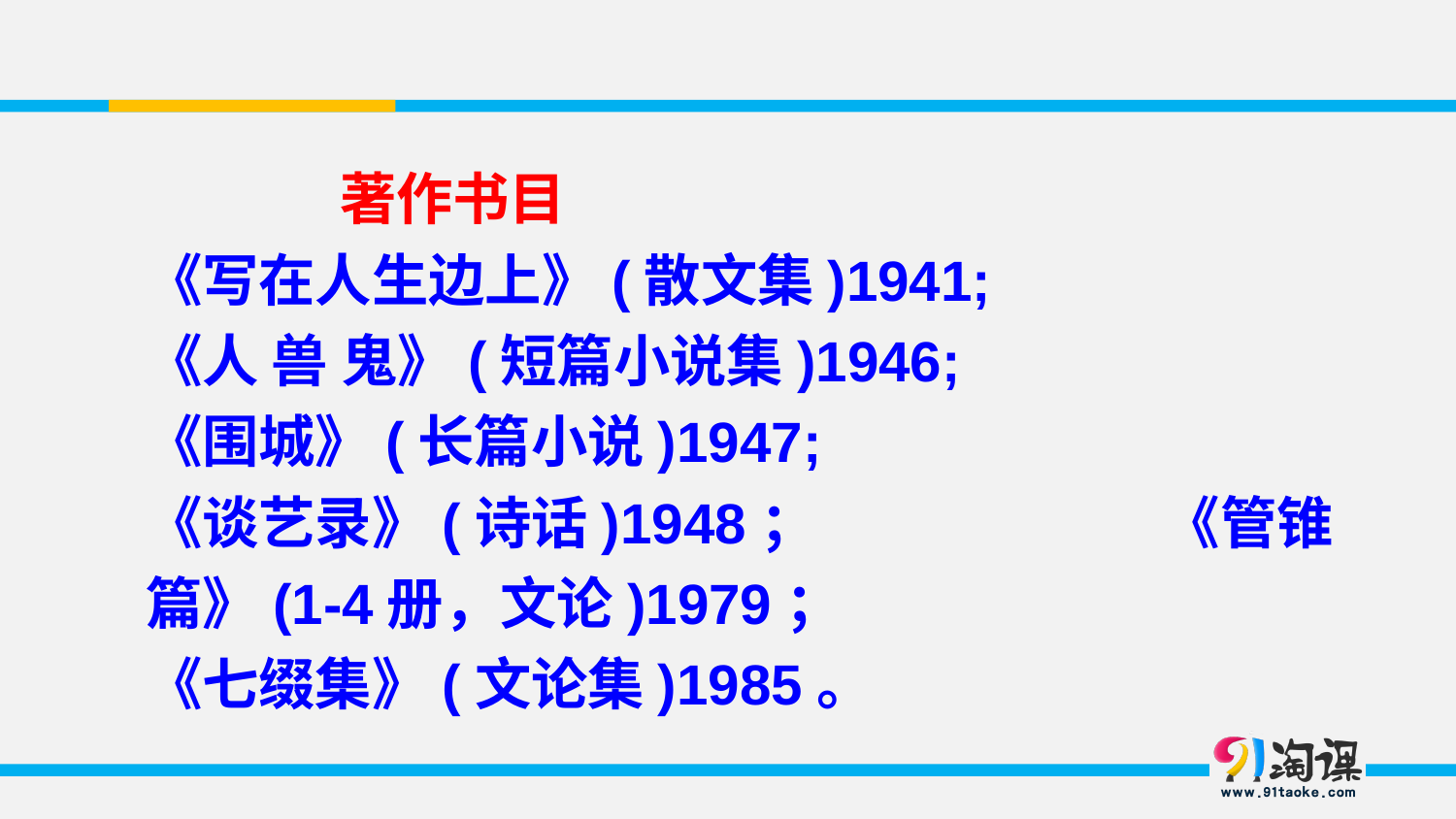

著作书目
《写在人生边上》(散文集)1941;
《人 兽 鬼》(短篇小说集)1946;
《围城》(长篇小说)1947;
《谈艺录》(诗话)1948；                           《管锥篇》(1-4册，文论)1979；
《七缀集》(文论集)1985。